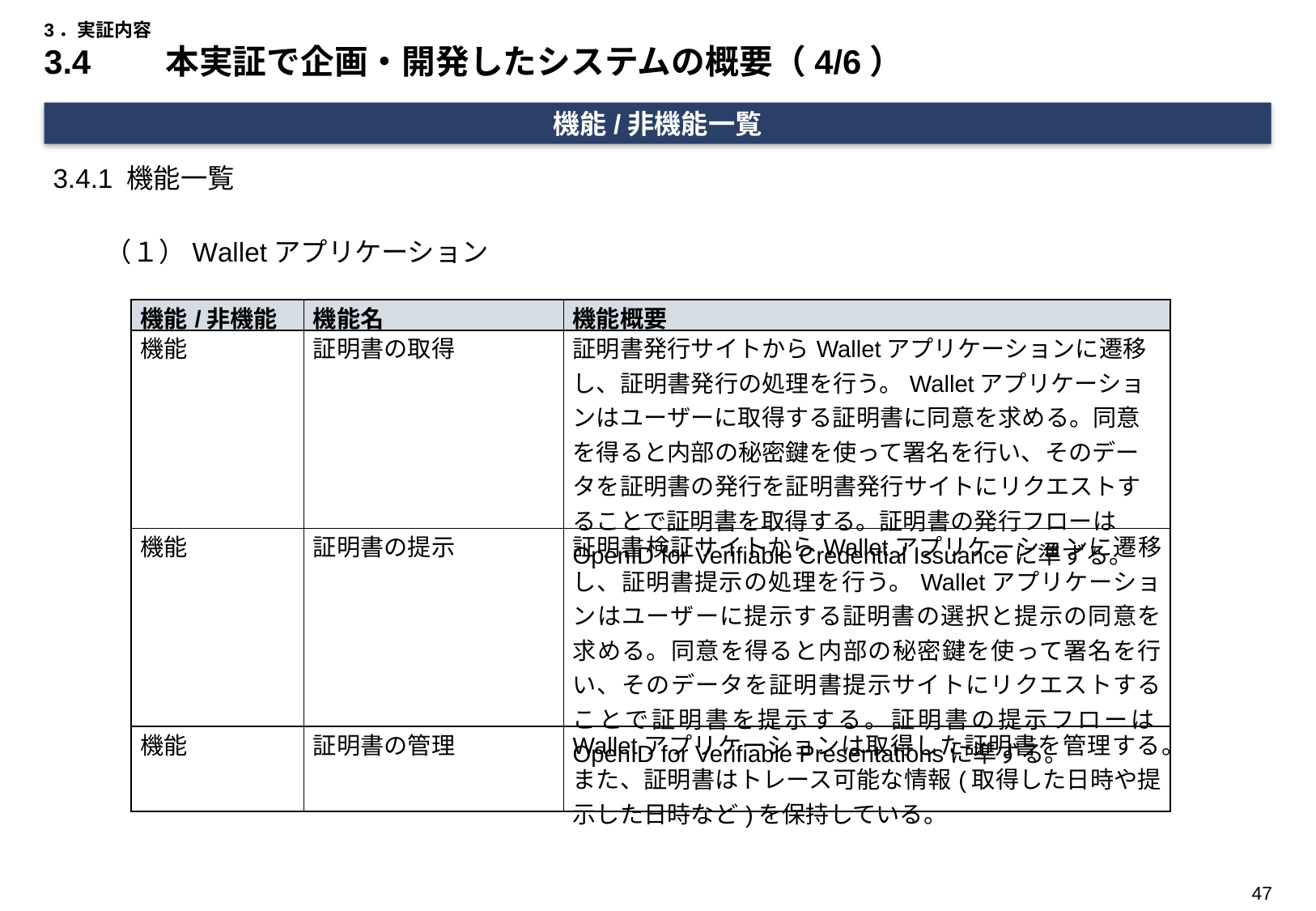

# 3．実証内容 3.4	本実証で企画・開発したシステムの概要（4/6）
機能/非機能一覧
3.4.1 機能一覧
（１）Walletアプリケーション
| 機能/非機能 | 機能名 | 機能概要 |
| --- | --- | --- |
| 機能 | 証明書の取得 | 証明書発行サイトからWalletアプリケーションに遷移し、証明書発行の処理を行う。Walletアプリケーションはユーザーに取得する証明書に同意を求める。同意を得ると内部の秘密鍵を使って署名を行い、そのデータを証明書の発行を証明書発行サイトにリクエストすることで証明書を取得する。証明書の発行フローはOpenID for Verifiable Credential Issuanceに準ずる。 |
| 機能 | 証明書の提示 | 証明書検証サイトからWalletアプリケーションに遷移し、証明書提示の処理を行う。Walletアプリケーションはユーザーに提示する証明書の選択と提示の同意を求める。同意を得ると内部の秘密鍵を使って署名を行い、そのデータを証明書提示サイトにリクエストすることで証明書を提示する。証明書の提示フローはOpenID for Verifiable Presentationsに準ずる。 |
| 機能 | 証明書の管理 | Walletアプリケーションは取得した証明書を管理する。また、証明書はトレース可能な情報(取得した日時や提示した日時など)を保持している。 |